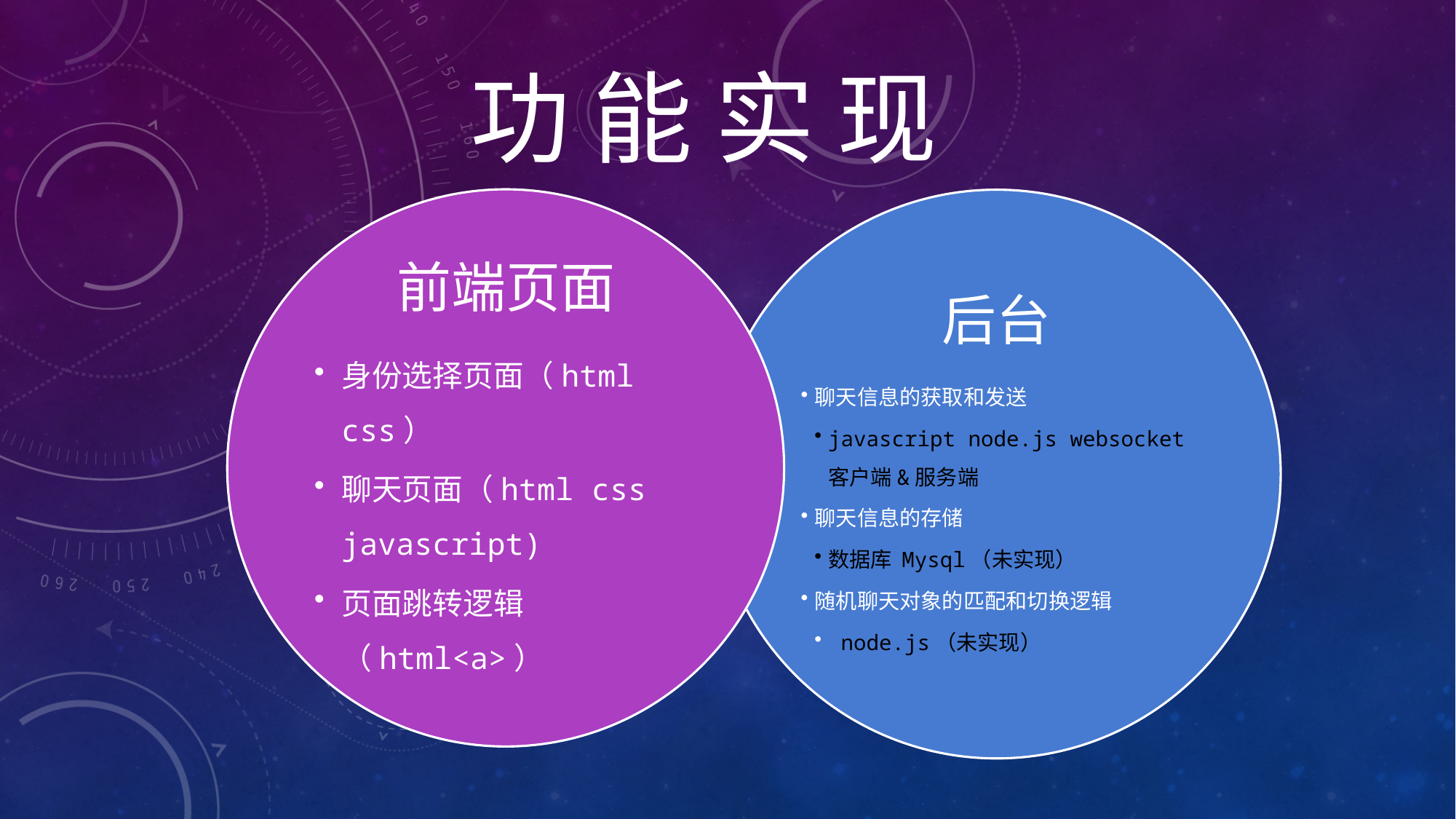

# 功 能 实 现
前端页面
身份选择页面（html  css）
聊天页面（html css javascript)
页面跳转逻辑（html<a>）
后台
聊天信息的获取和发送
javascript node.js websocket客户端&服务端
聊天信息的存储
数据库 Mysql（未实现）
随机聊天对象的匹配和切换逻辑
 node.js（未实现）